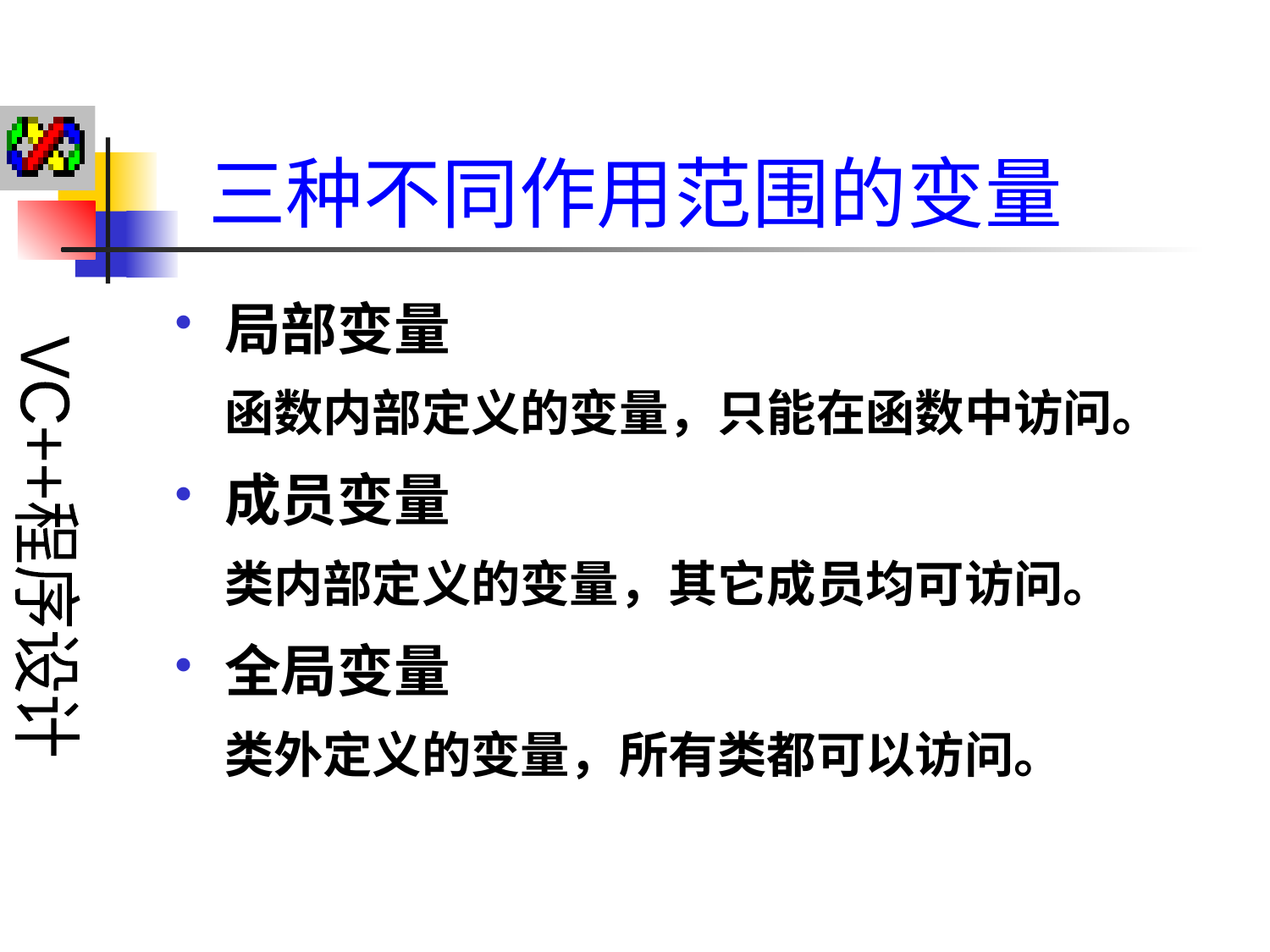

# 三种不同作用范围的变量
局部变量
	函数内部定义的变量，只能在函数中访问。
成员变量
	类内部定义的变量，其它成员均可访问。
全局变量
	类外定义的变量，所有类都可以访问。